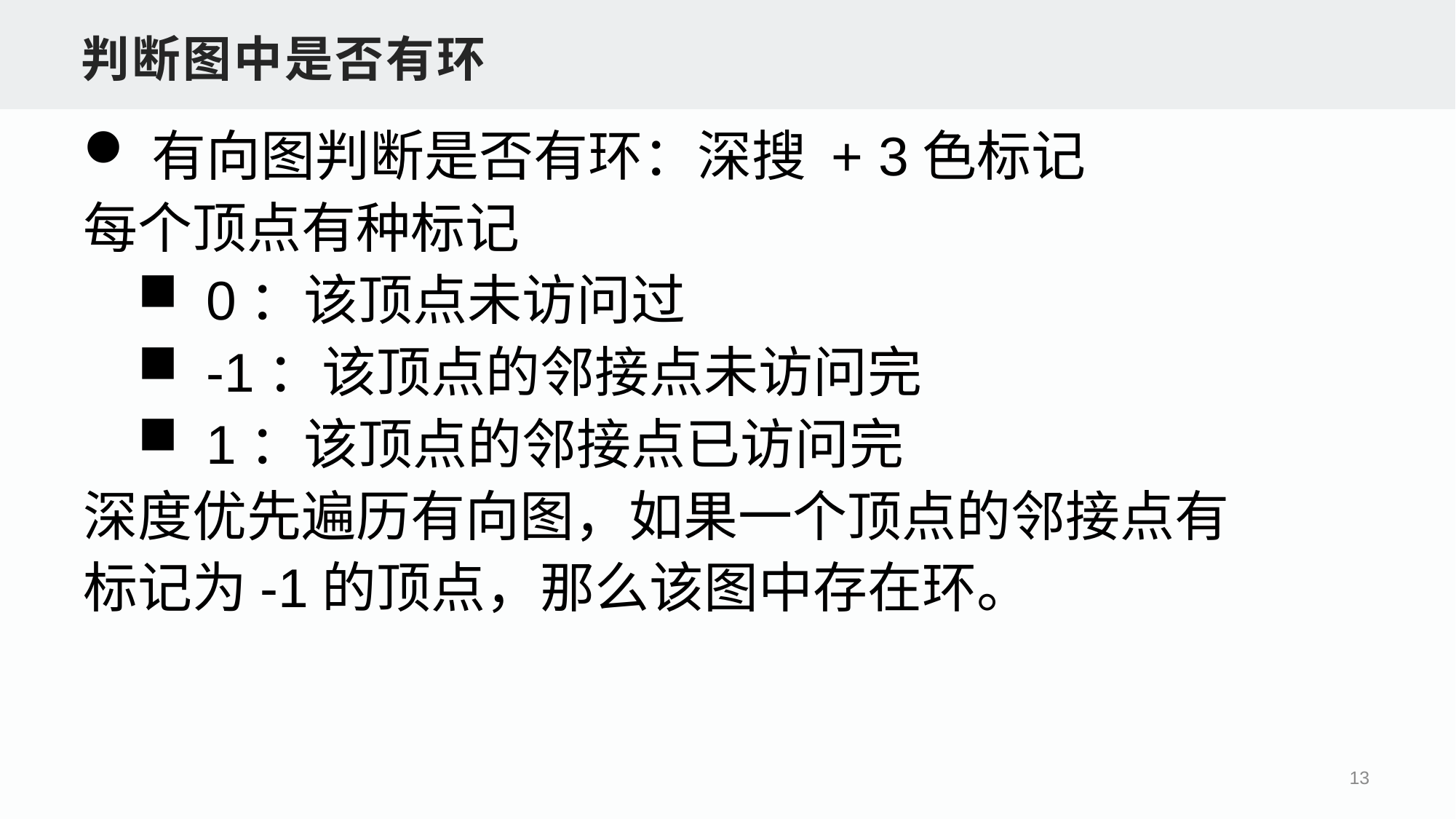

判断图中是否有环
有向图判断是否有环：深搜 + 3色标记
每个顶点有种标记
0：该顶点未访问过
-1：该顶点的邻接点未访问完
1：该顶点的邻接点已访问完
深度优先遍历有向图，如果一个顶点的邻接点有标记为-1的顶点，那么该图中存在环。
13